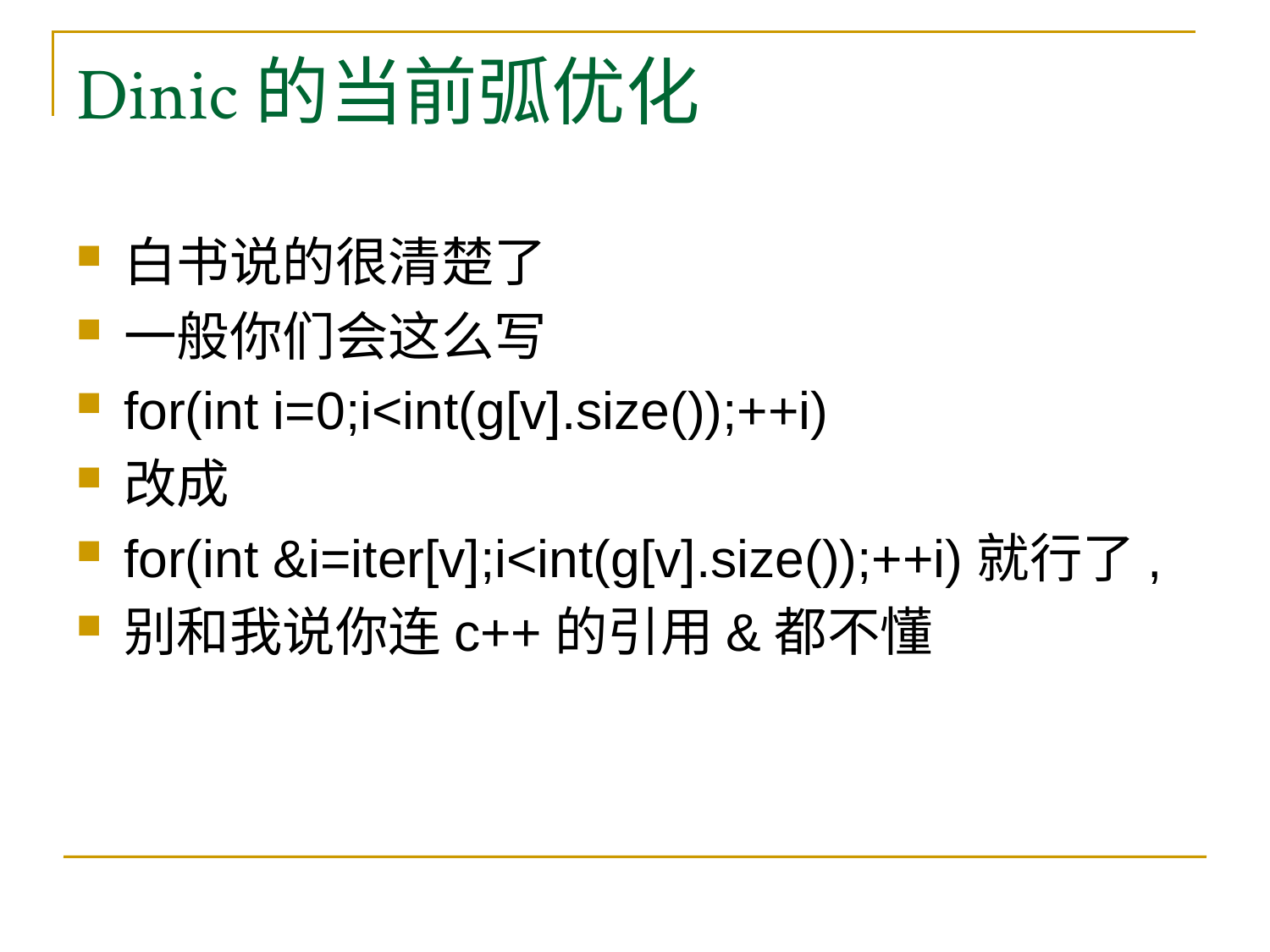

# Dinic的当前弧优化
白书说的很清楚了
一般你们会这么写
for(int i=0;i<int(g[v].size());++i)
改成
for(int &i=iter[v];i<int(g[v].size());++i)就行了,
别和我说你连c++的引用&都不懂